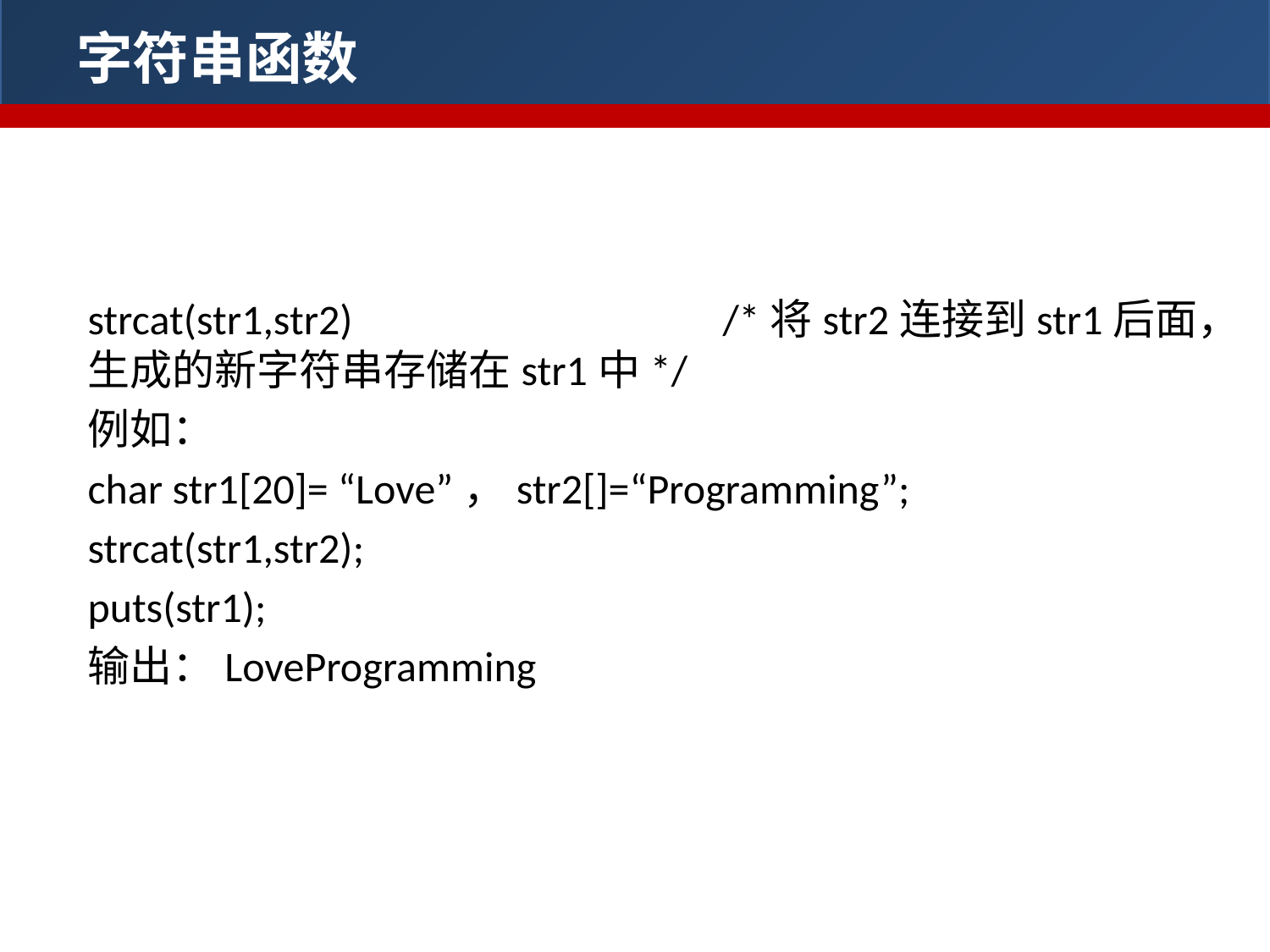

字符串函数

3、strcat

strcat(str1,str2)			/*将str2连接到str1后面，生成的新字符串存储在str1中*/
例如：
char str1[20]= “Love”，str2[]=“Programming”;
strcat(str1,str2);
puts(str1);
输出：LoveProgramming